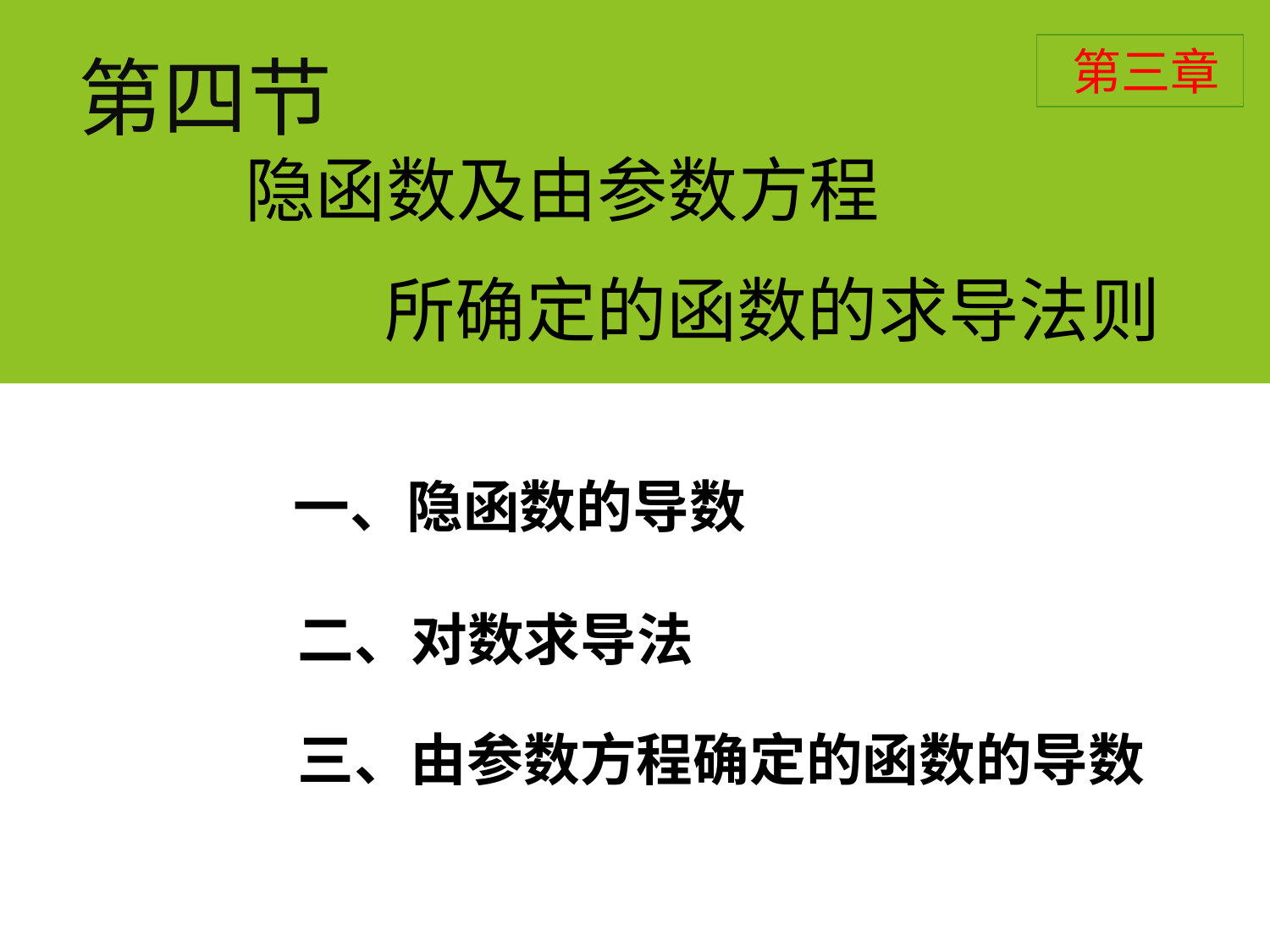

第三章
# 第四节
隐函数及由参数方程
所确定的函数的求导法则

一、隐函数的导数

二、对数求导法
三、由参数方程确定的函数的导数